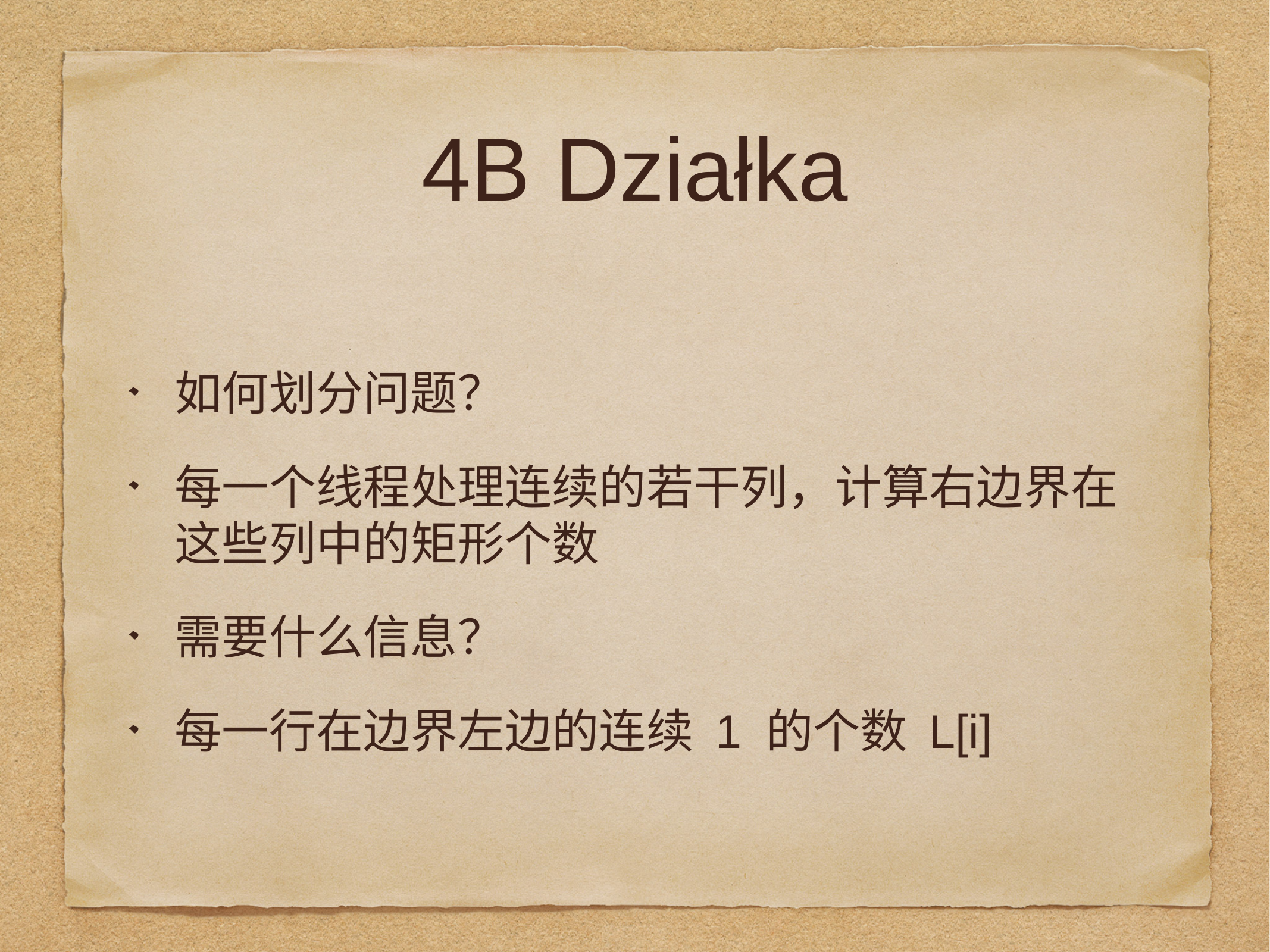

# 4B Działka
如何划分问题？
每一个线程处理连续的若干列，计算右边界在这些列中的矩形个数
需要什么信息？
每一行在边界左边的连续 1 的个数 L[i]